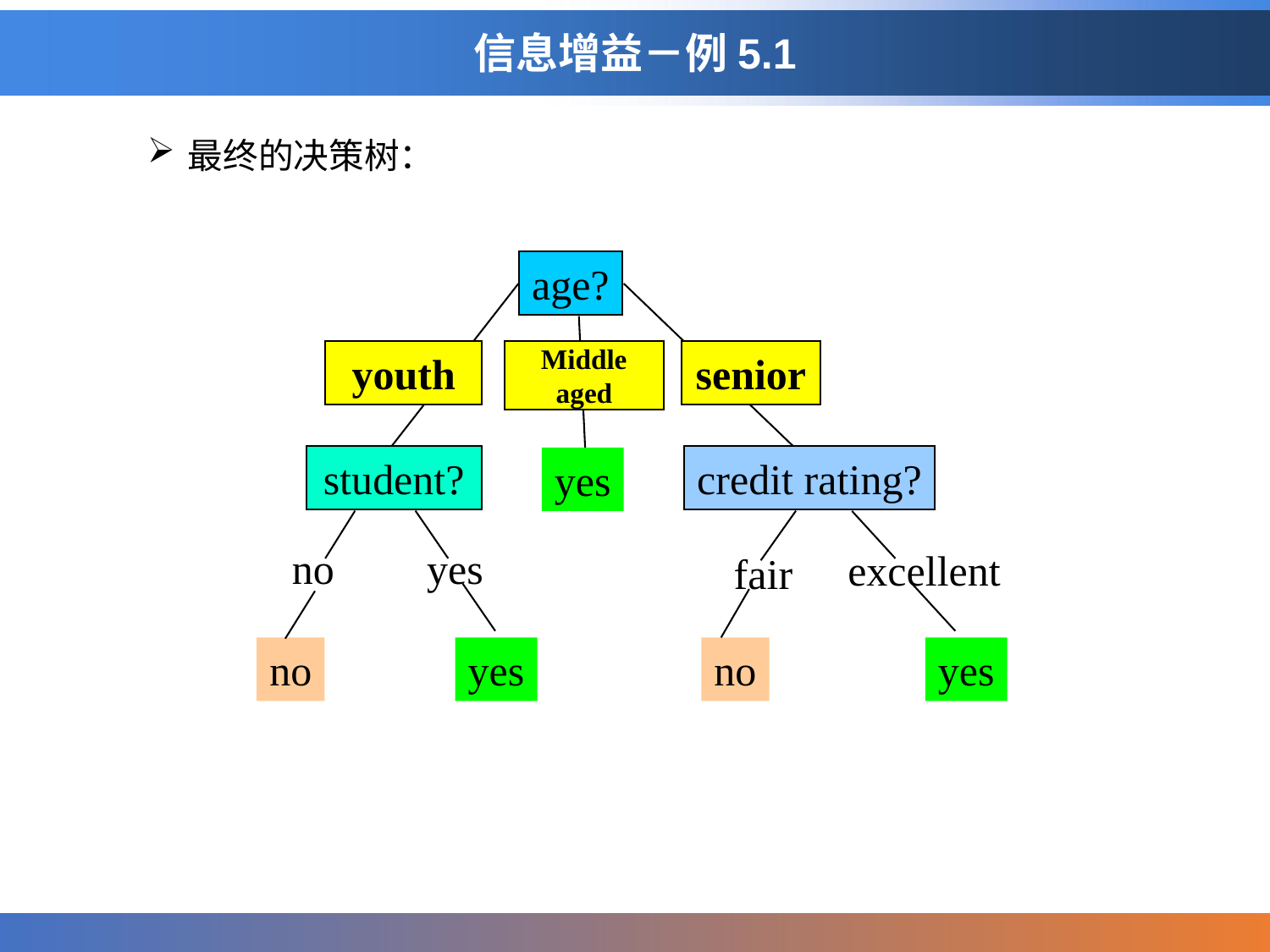

# 信息增益－例5.1
最终的决策树：
age?

youth
Middle
aged
senior
student?
credit rating?
yes

yes
no
excellent
fair

no
yes
no
yes